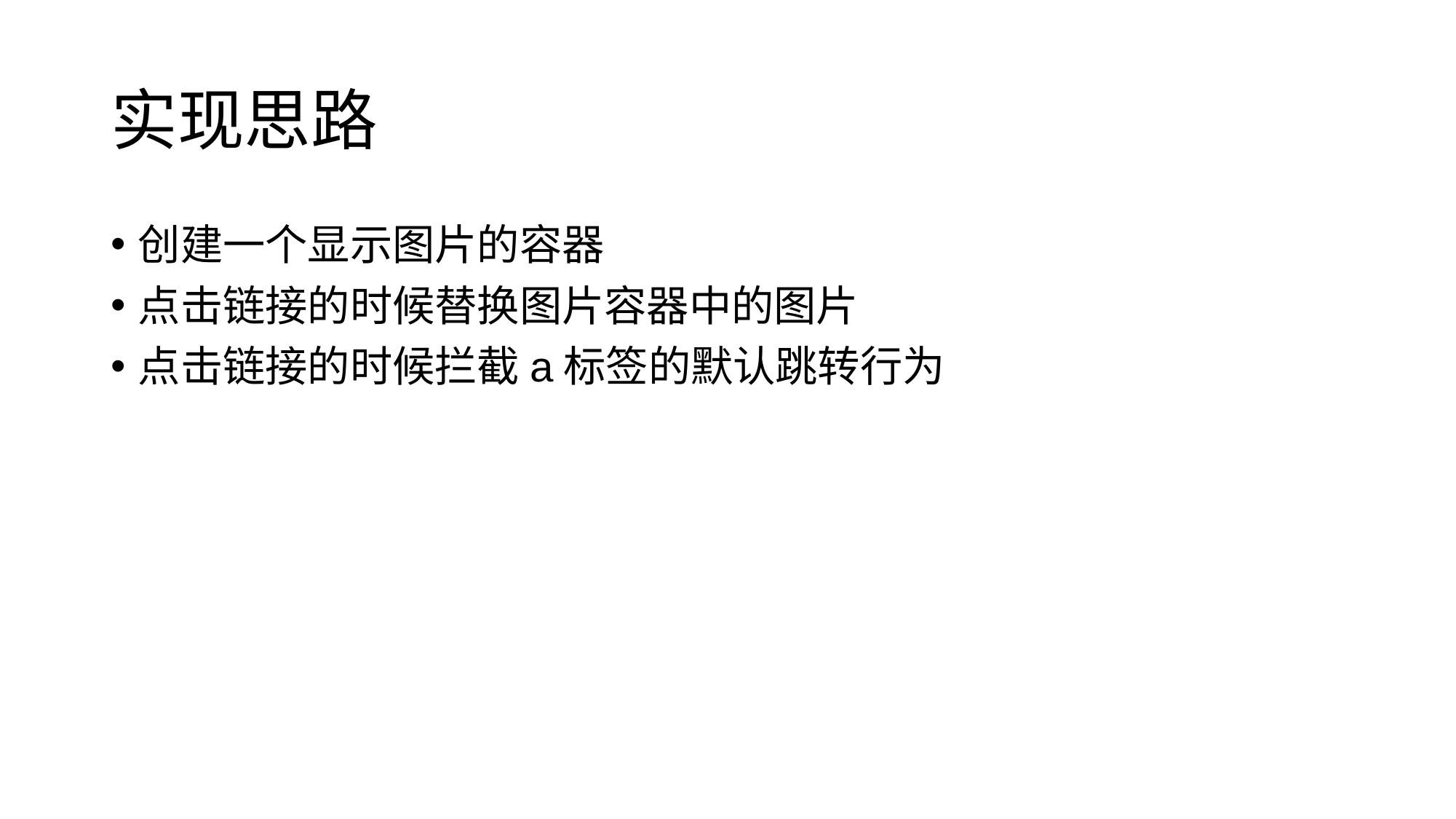

# 实现思路
创建一个显示图片的容器
点击链接的时候替换图片容器中的图片
点击链接的时候拦截a标签的默认跳转行为